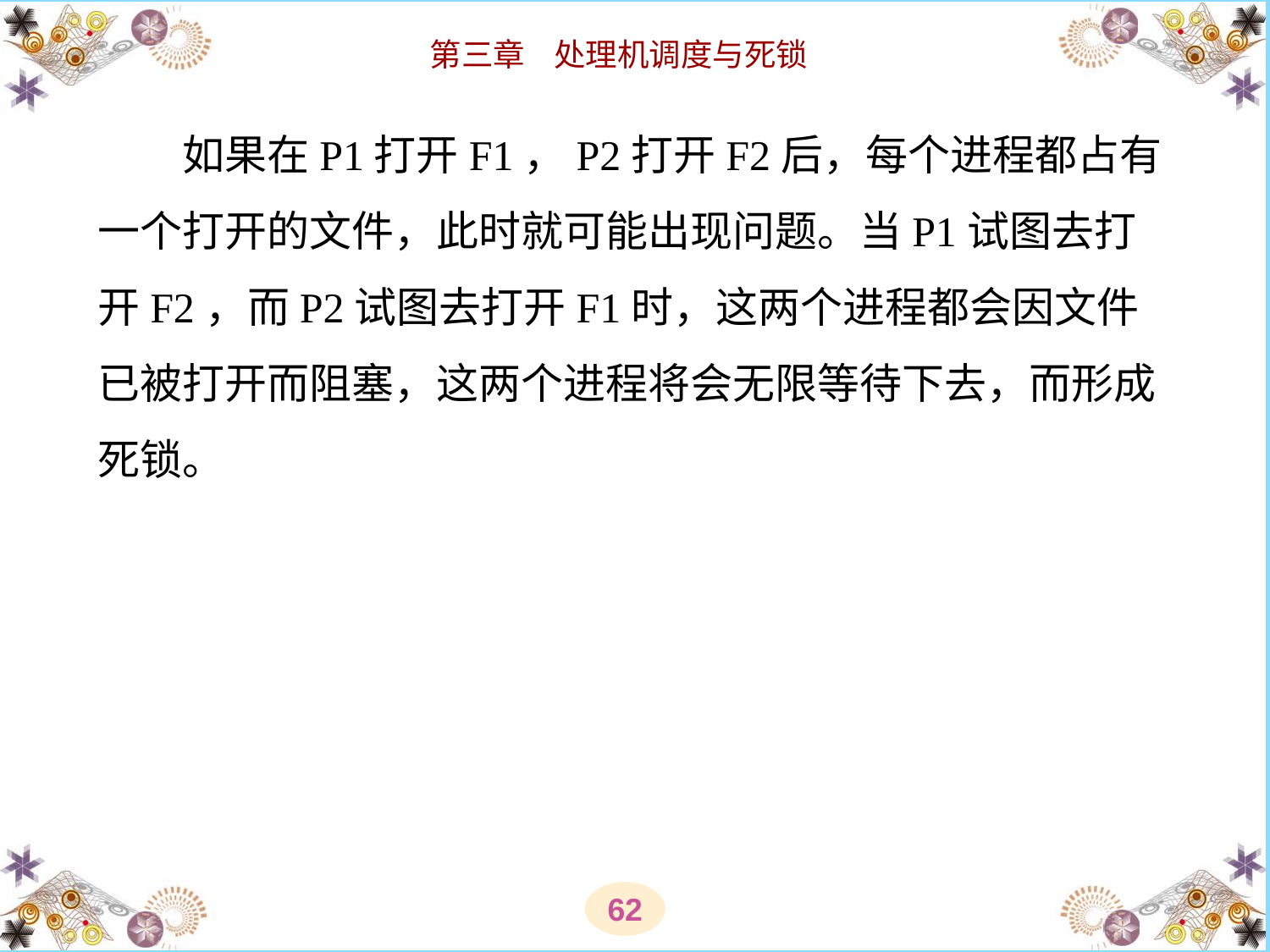

# 如果在P1打开F1，P2打开F2后，每个进程都占有一个打开的文件，此时就可能出现问题。当P1试图去打开F2，而P2试图去打开F1时，这两个进程都会因文件已被打开而阻塞，这两个进程将会无限等待下去，而形成死锁。